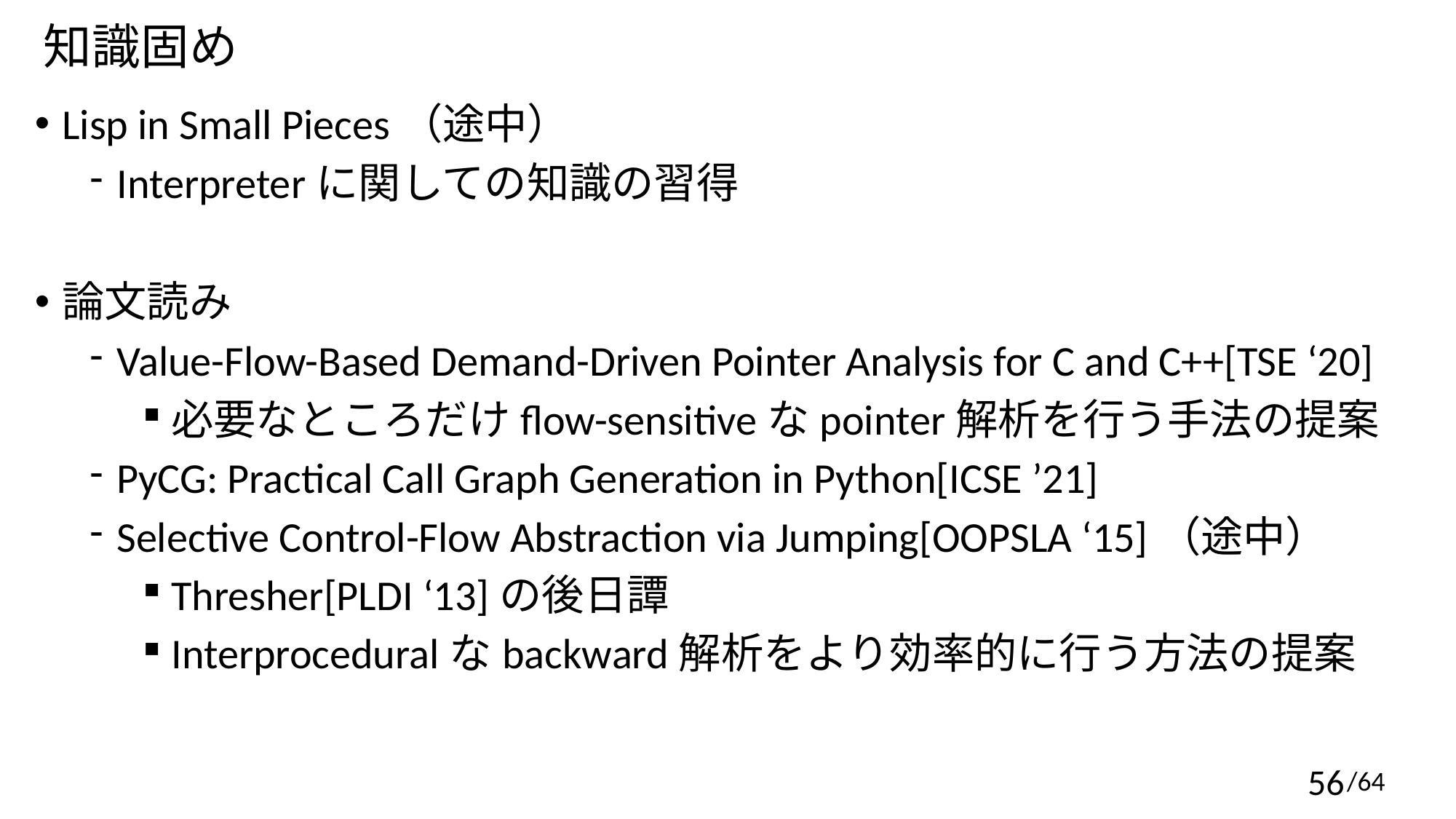

知識固め
Lisp in Small Pieces（途中）
Interpreterに関しての知識の習得

論文読み
Value-Flow-Based Demand-Driven Pointer Analysis for C and C++[TSE ‘20]
必要なところだけflow-sensitiveなpointer解析を行う手法の提案
PyCG: Practical Call Graph Generation in Python[ICSE ’21]
Selective Control-Flow Abstraction via Jumping[OOPSLA ‘15]（途中）
Thresher[PLDI ‘13]の後日譚
Interproceduralなbackward解析をより効率的に行う方法の提案
/64
56